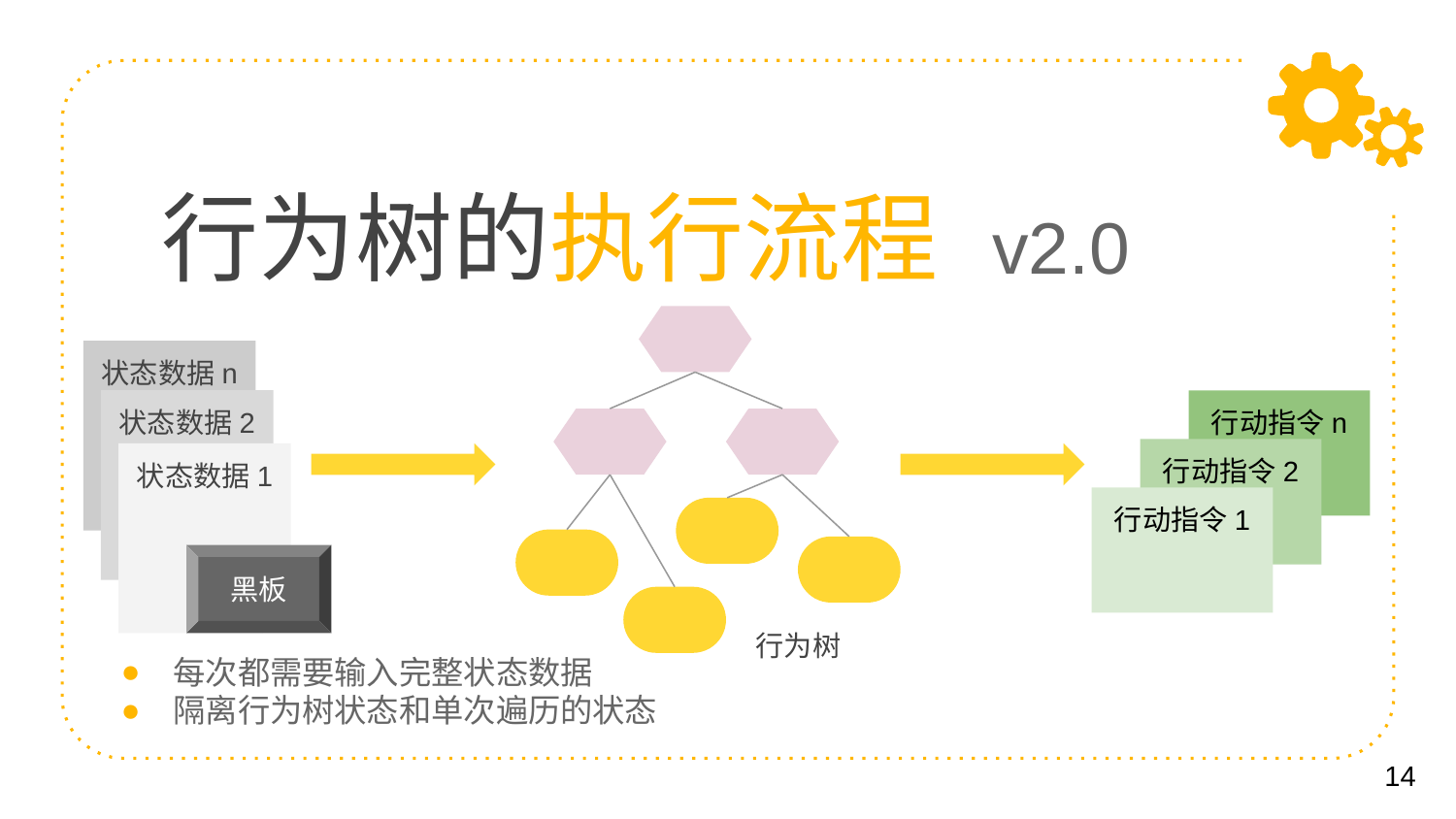

# 行为树的执行流程 v2.0

状态数据n
状态数据2
状态数据1
行动指令n
行动指令2
行动指令1

黑板
行为树
每次都需要输入完整状态数据
隔离行为树状态和单次遍历的状态
14